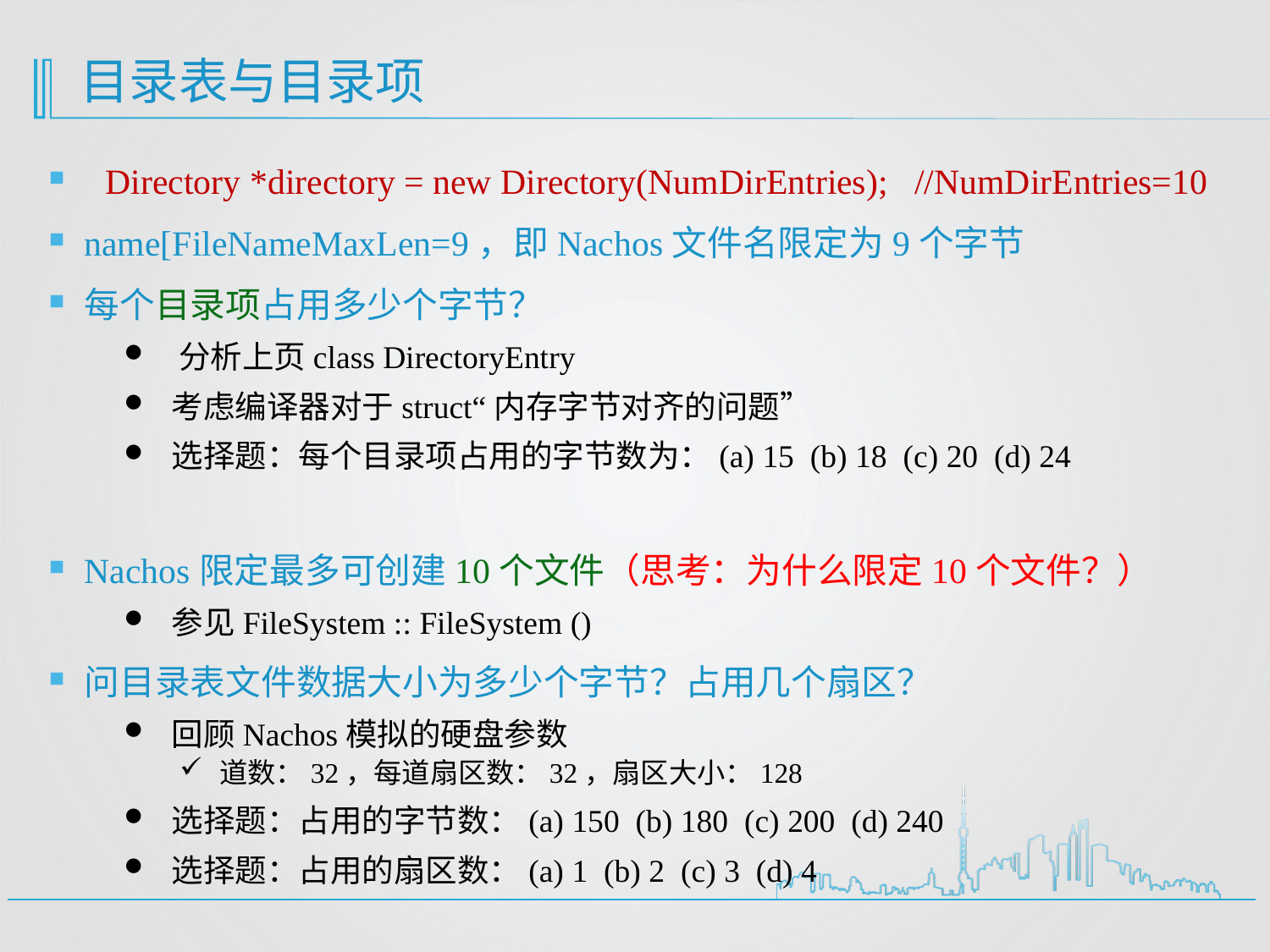

# 目录表与目录项
 Directory *directory = new Directory(NumDirEntries);   //NumDirEntries=10
name[FileNameMaxLen=9，即Nachos文件名限定为9个字节
每个目录项占用多少个字节？
 分析上页class DirectoryEntry
考虑编译器对于struct“内存字节对齐的问题”
选择题：每个目录项占用的字节数为：(a) 15  (b) 18  (c) 20  (d) 24

Nachos限定最多可创建10个文件（思考：为什么限定10个文件？）
参见FileSystem :: FileSystem ()
问目录表文件数据大小为多少个字节？占用几个扇区？
回顾Nachos模拟的硬盘参数
道数：32，每道扇区数：32，扇区大小：128
选择题：占用的字节数：(a) 150  (b) 180  (c) 200  (d) 240
选择题：占用的扇区数：(a) 1  (b) 2  (c) 3  (d) 4